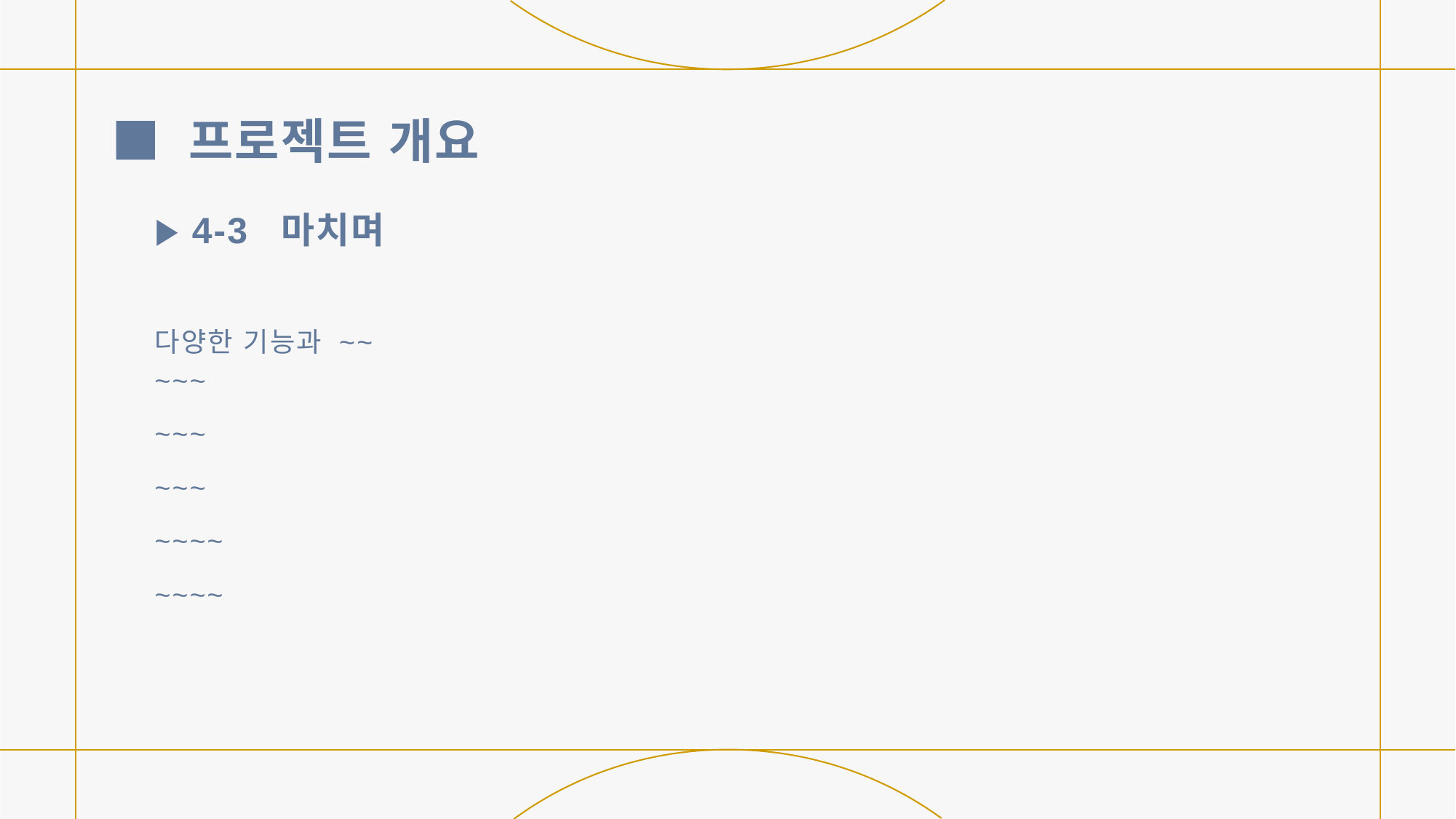

# ■ 프로젝트 개요
▶ 4-3  마치며

다양한 기능과 ~~
~~~
~~~
~~~
~~~~
~~~~